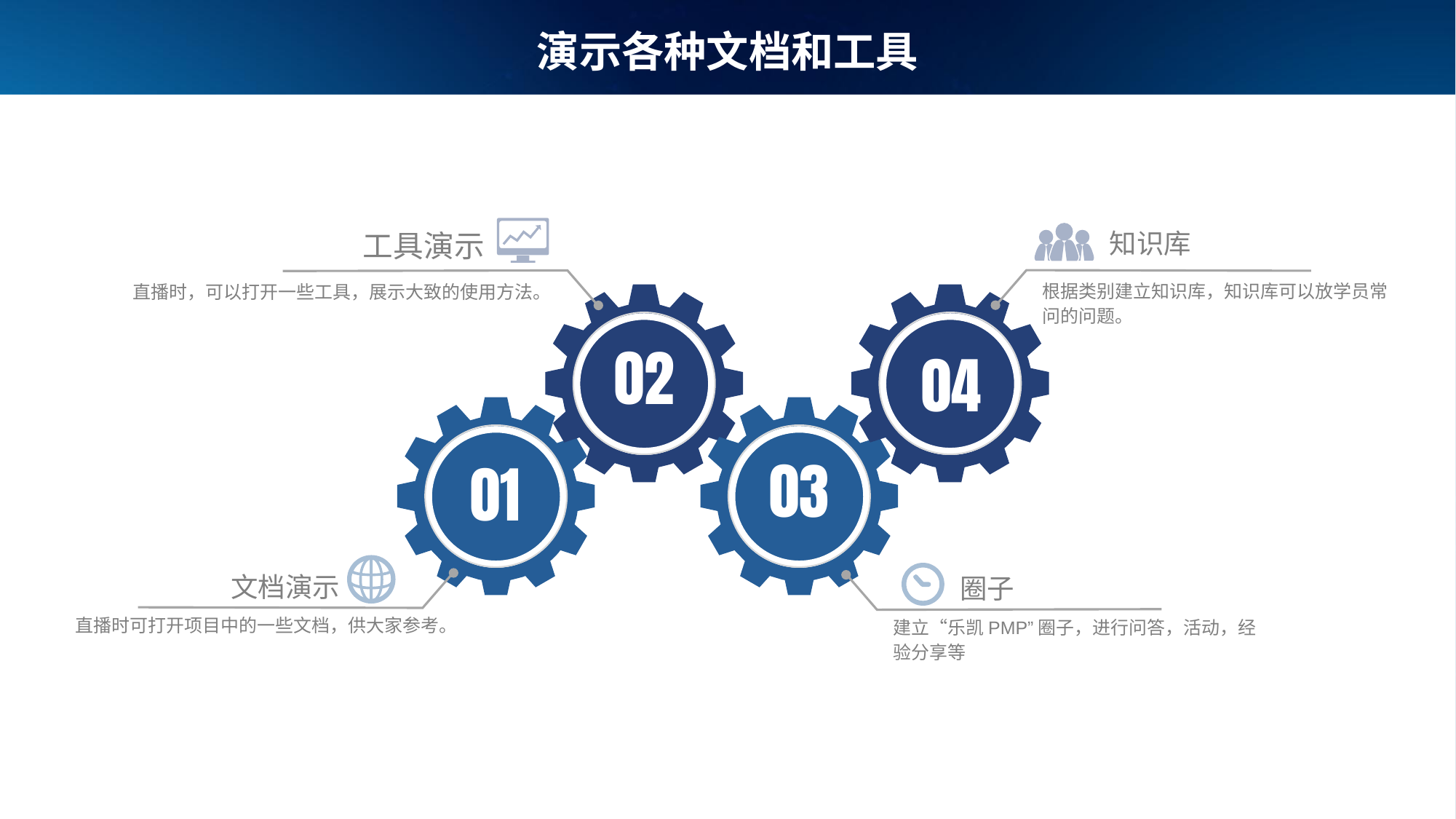

# 演示各种文档和工具

知识库

根据类别建立知识库，知识库可以放学员常问的问题。
工具演示

直播时，可以打开一些工具，展示大致的使用方法。

02
04

03
01

直播时可打开项目中的一些文档，供大家参考。
文档演示

建立“乐凯PMP”圈子，进行问答，活动，经验分享等
圈子